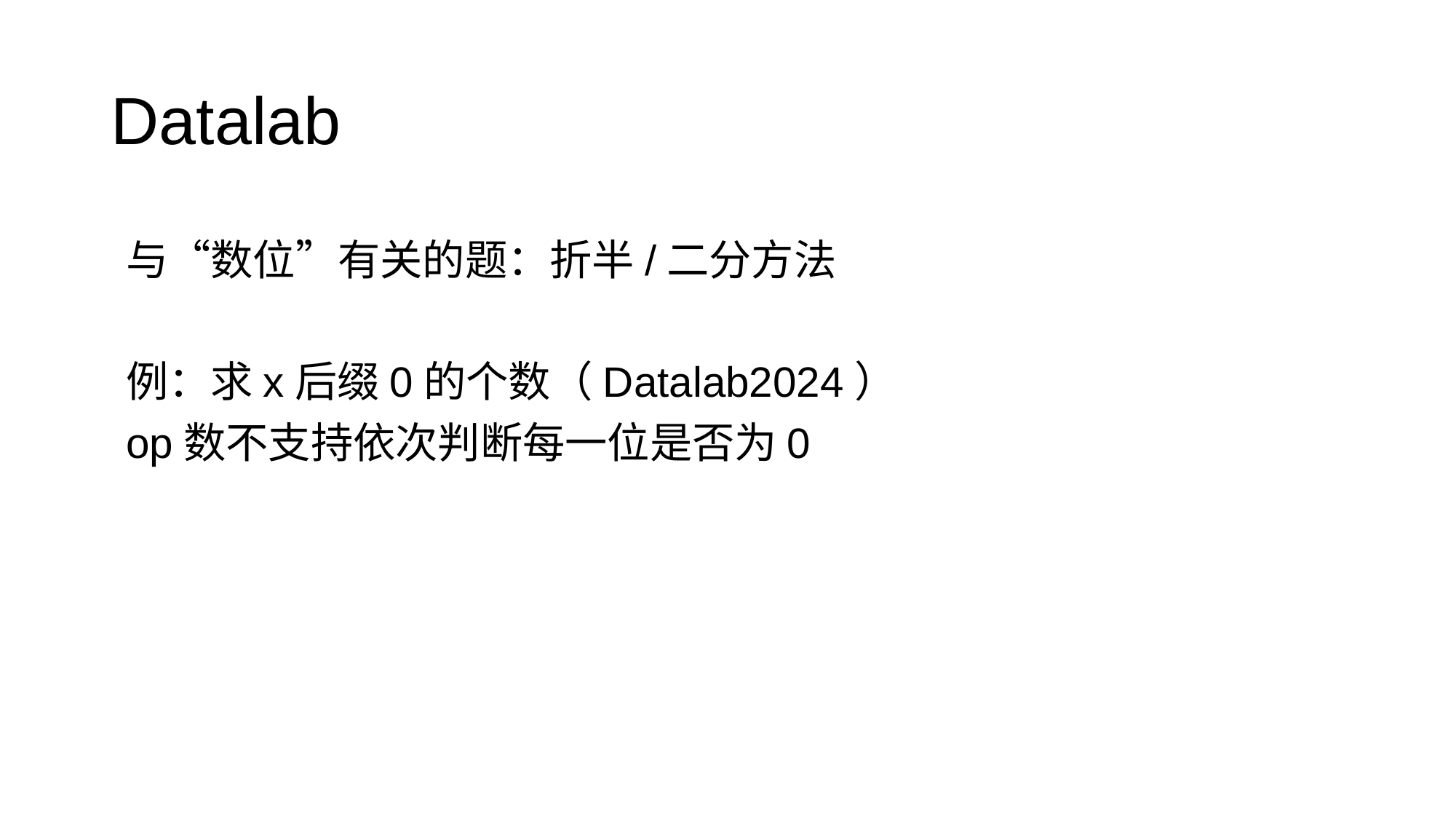

# Datalab

与“数位”有关的题：折半/二分方法

例：求x后缀0的个数（Datalab2024）
op数不支持依次判断每一位是否为0